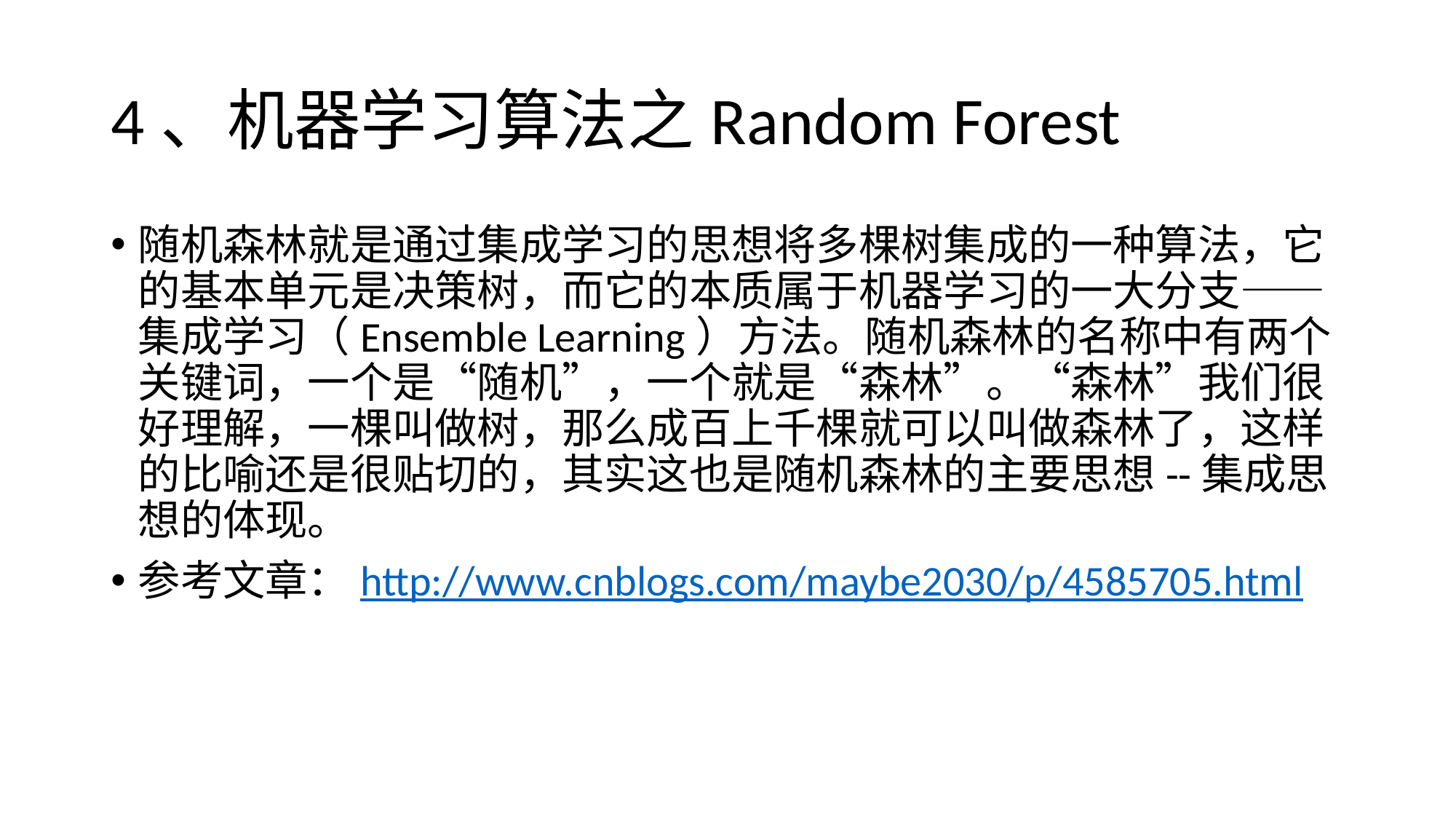

# 4、机器学习算法之Random Forest
随机森林就是通过集成学习的思想将多棵树集成的一种算法，它的基本单元是决策树，而它的本质属于机器学习的一大分支——集成学习（Ensemble Learning）方法。随机森林的名称中有两个关键词，一个是“随机”，一个就是“森林”。“森林”我们很好理解，一棵叫做树，那么成百上千棵就可以叫做森林了，这样的比喻还是很贴切的，其实这也是随机森林的主要思想--集成思想的体现。
参考文章：http://www.cnblogs.com/maybe2030/p/4585705.html